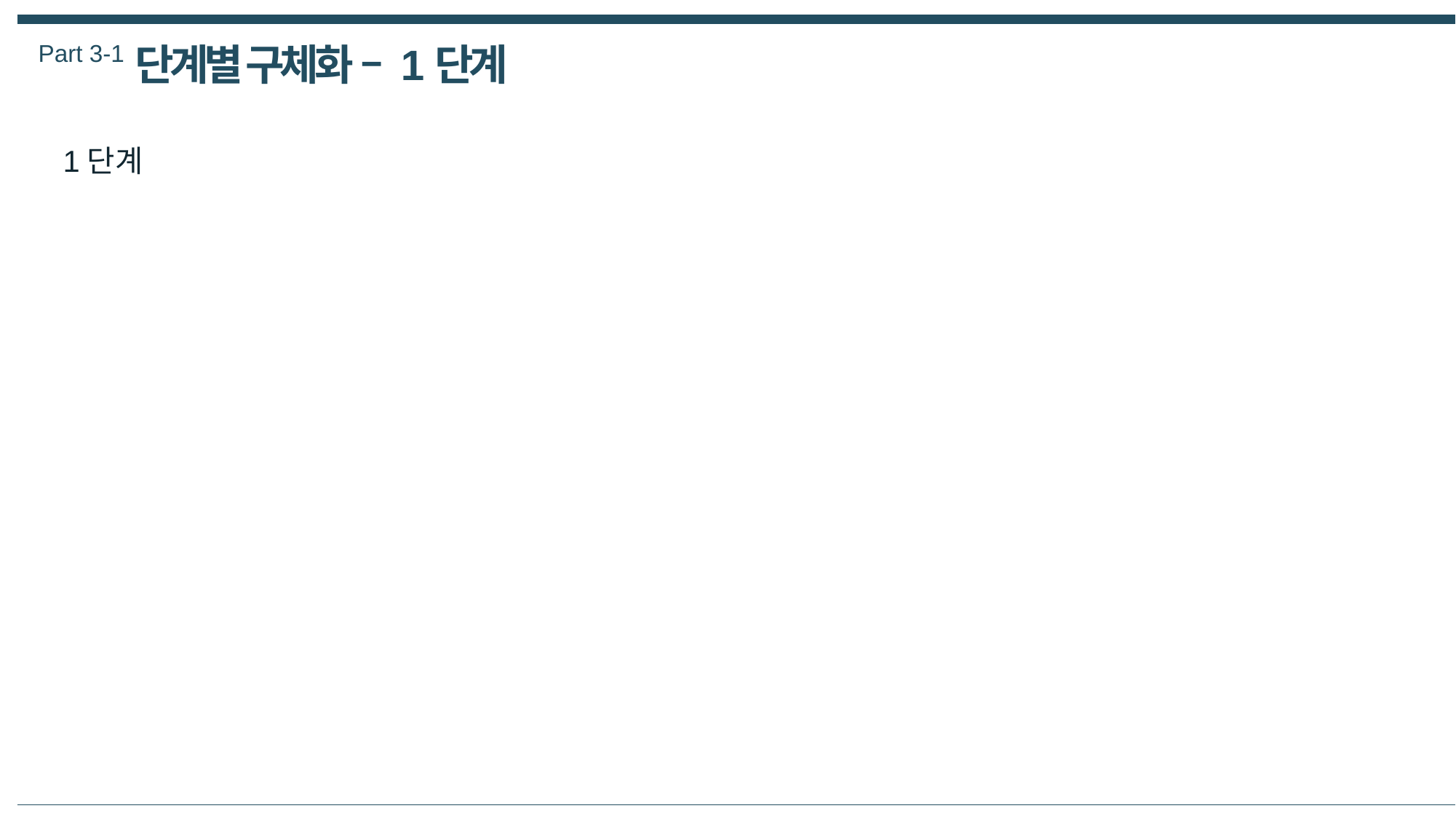

Part 3-1
단계별 구체화 – 1단계
1단계